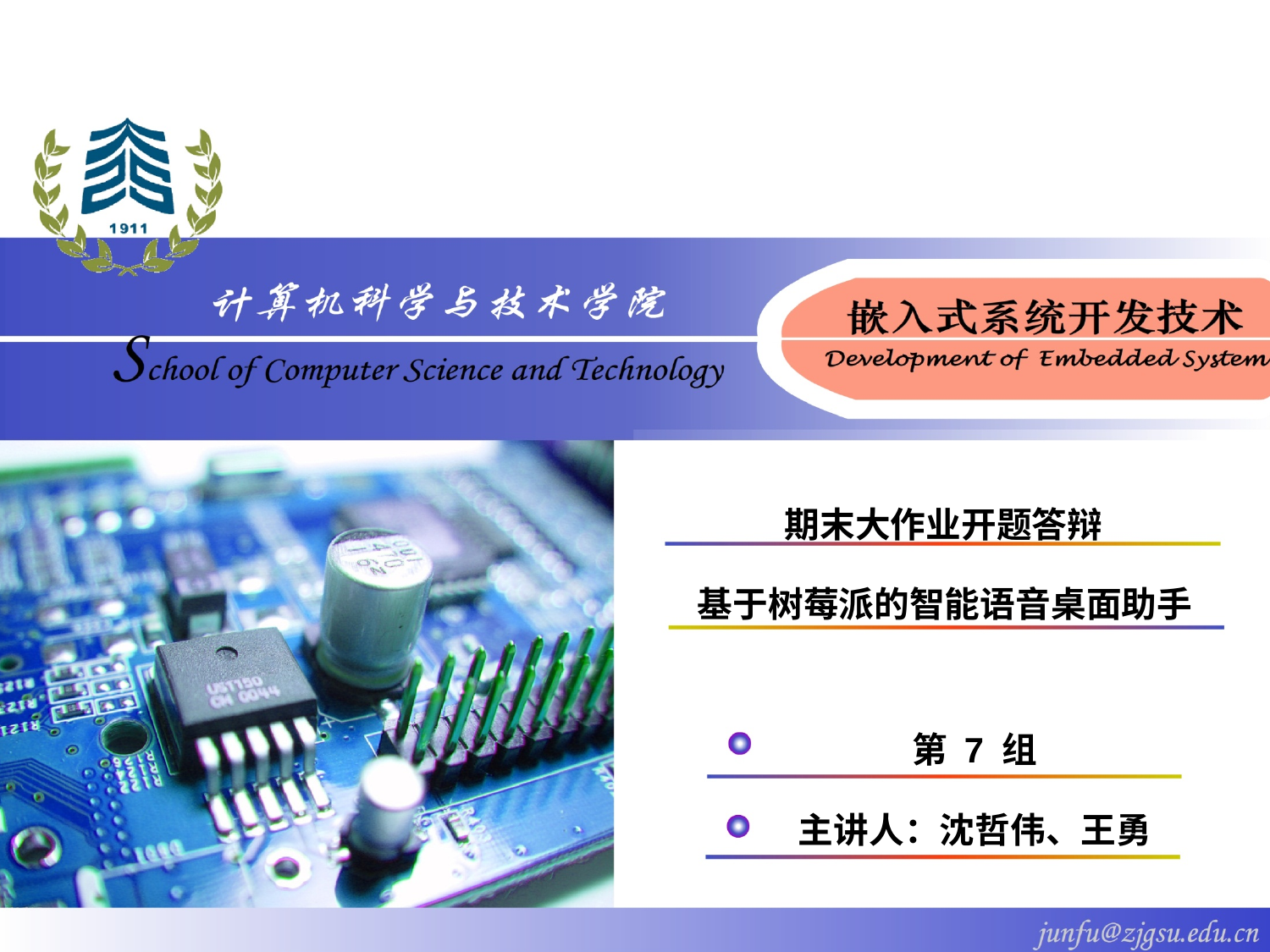

# 期末大作业开题答辩
基于树莓派的智能语音桌面助手​
第 7 组
主讲人：沈哲伟、王勇

计科19级